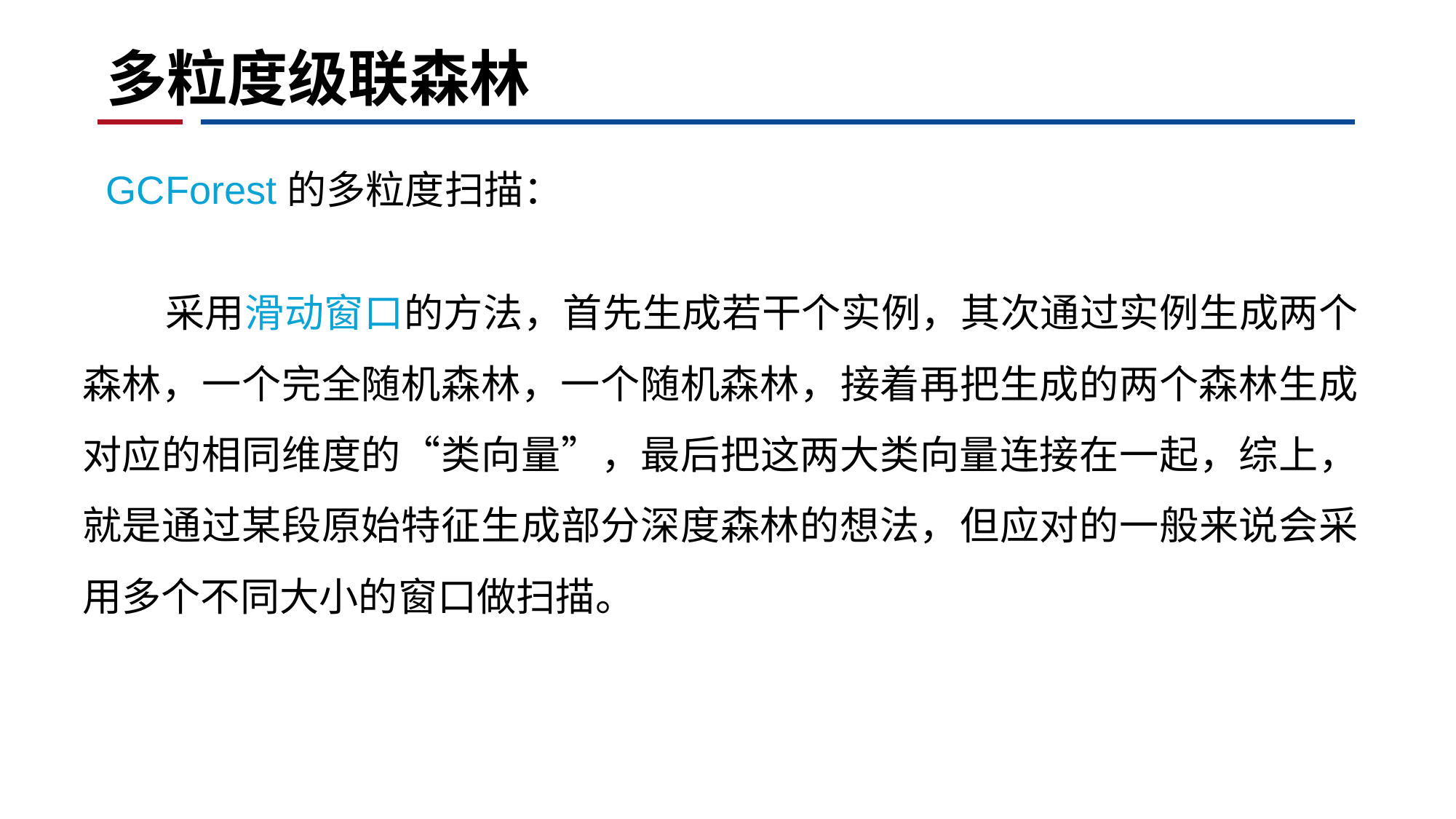

# 多粒度级联森林
GCForest的多粒度扫描：
    采用滑动窗口的方法，首先生成若干个实例，其次通过实例生成两个森林，一个完全随机森林，一个随机森林，接着再把生成的两个森林生成对应的相同维度的“类向量”，最后把这两大类向量连接在一起，综上，就是通过某段原始特征生成部分深度森林的想法，但应对的一般来说会采用多个不同大小的窗口做扫描。
14